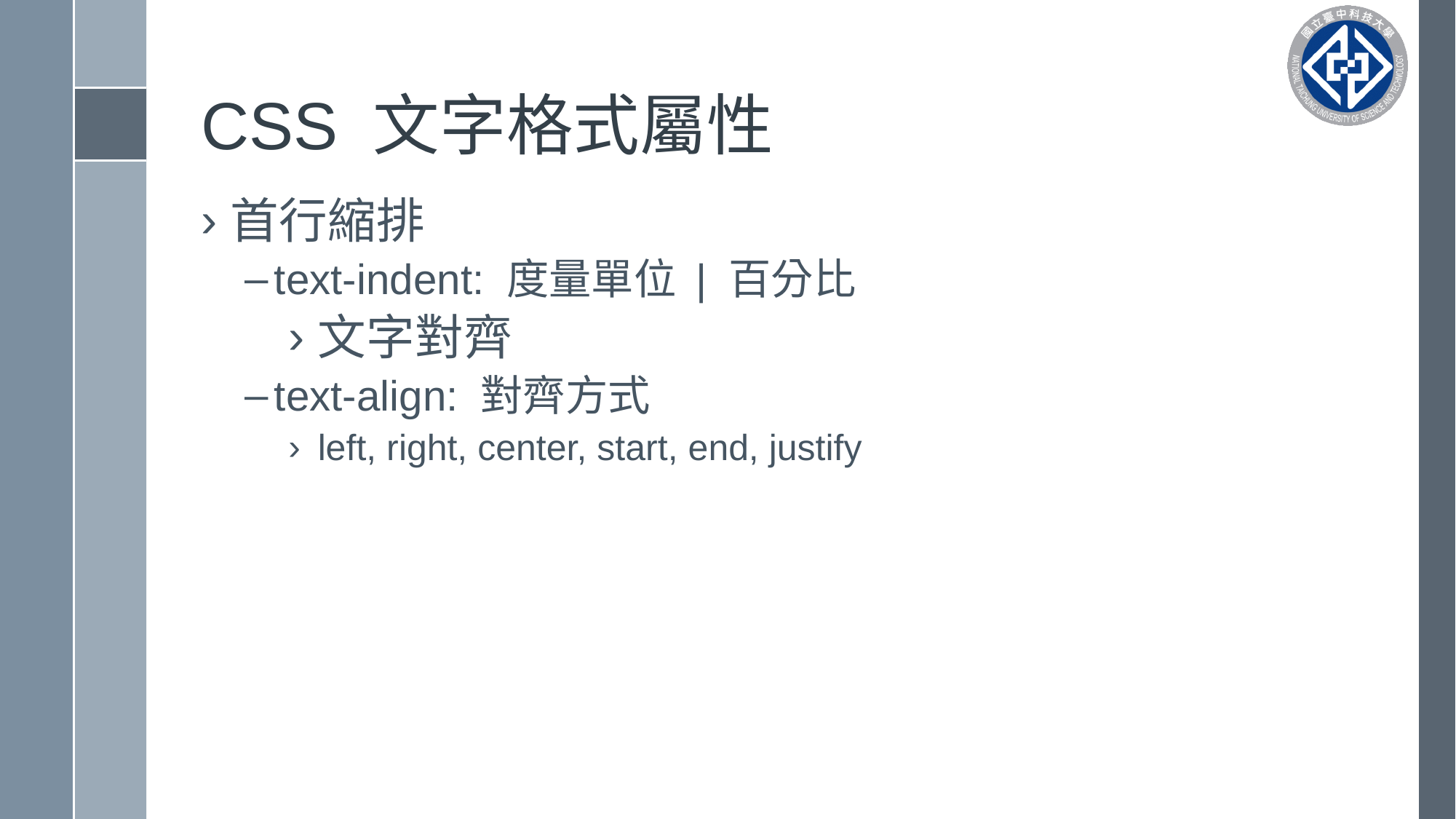

# CSS 文字格式屬性
首行縮排
text-indent: 度量單位 | 百分比
文字對齊
text-align: 對齊方式
left, right, center, start, end, justify